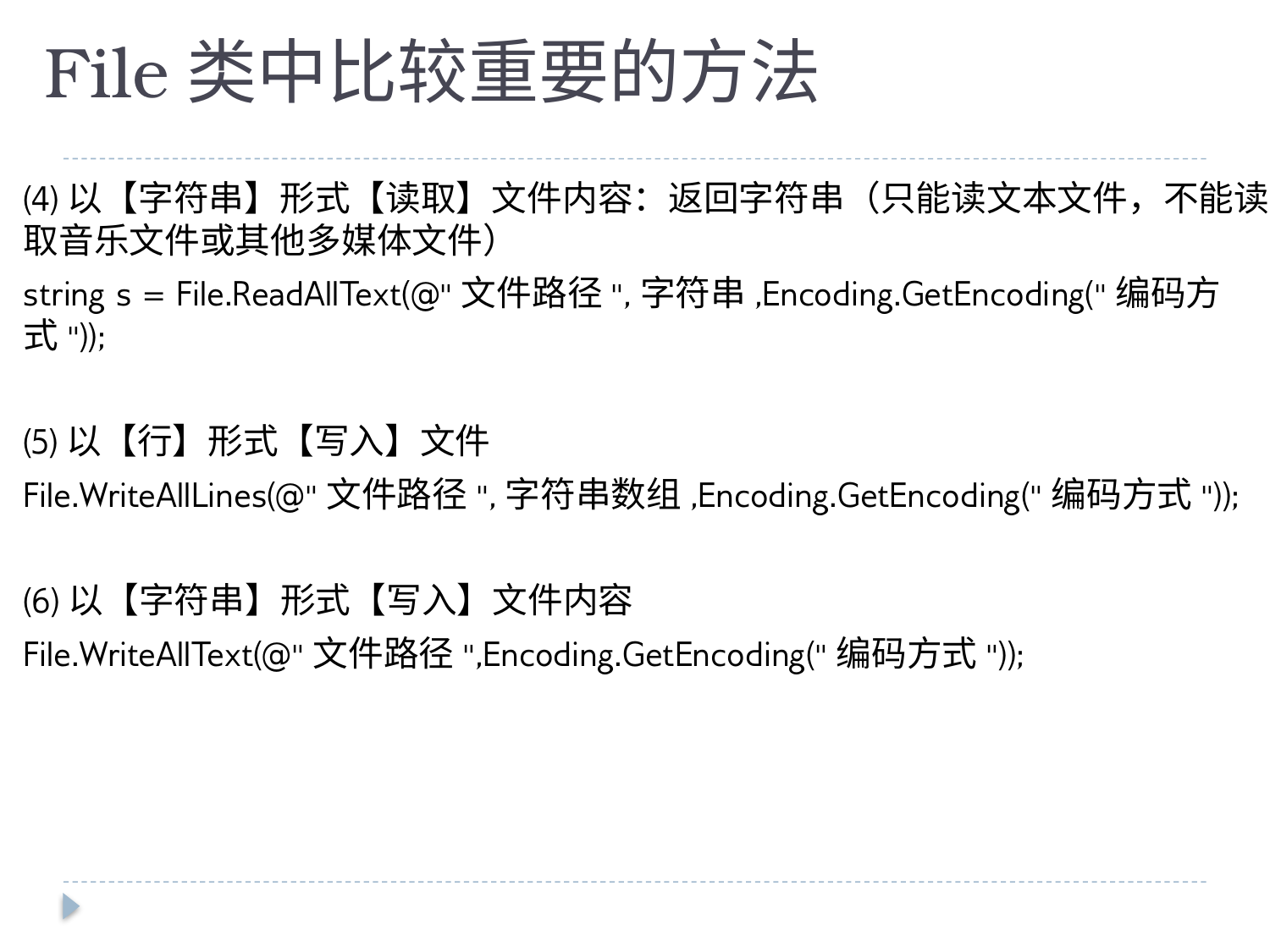

# File类中比较重要的方法
(4)以【字符串】形式【读取】文件内容：返回字符串（只能读文本文件，不能读取音乐文件或其他多媒体文件）
string s = File.ReadAllText(@"文件路径",字符串,Encoding.GetEncoding("编码方式"));

(5)以【行】形式【写入】文件
File.WriteAllLines(@"文件路径",字符串数组,Encoding.GetEncoding("编码方式"));

(6)以【字符串】形式【写入】文件内容
File.WriteAllText(@"文件路径",Encoding.GetEncoding("编码方式"));